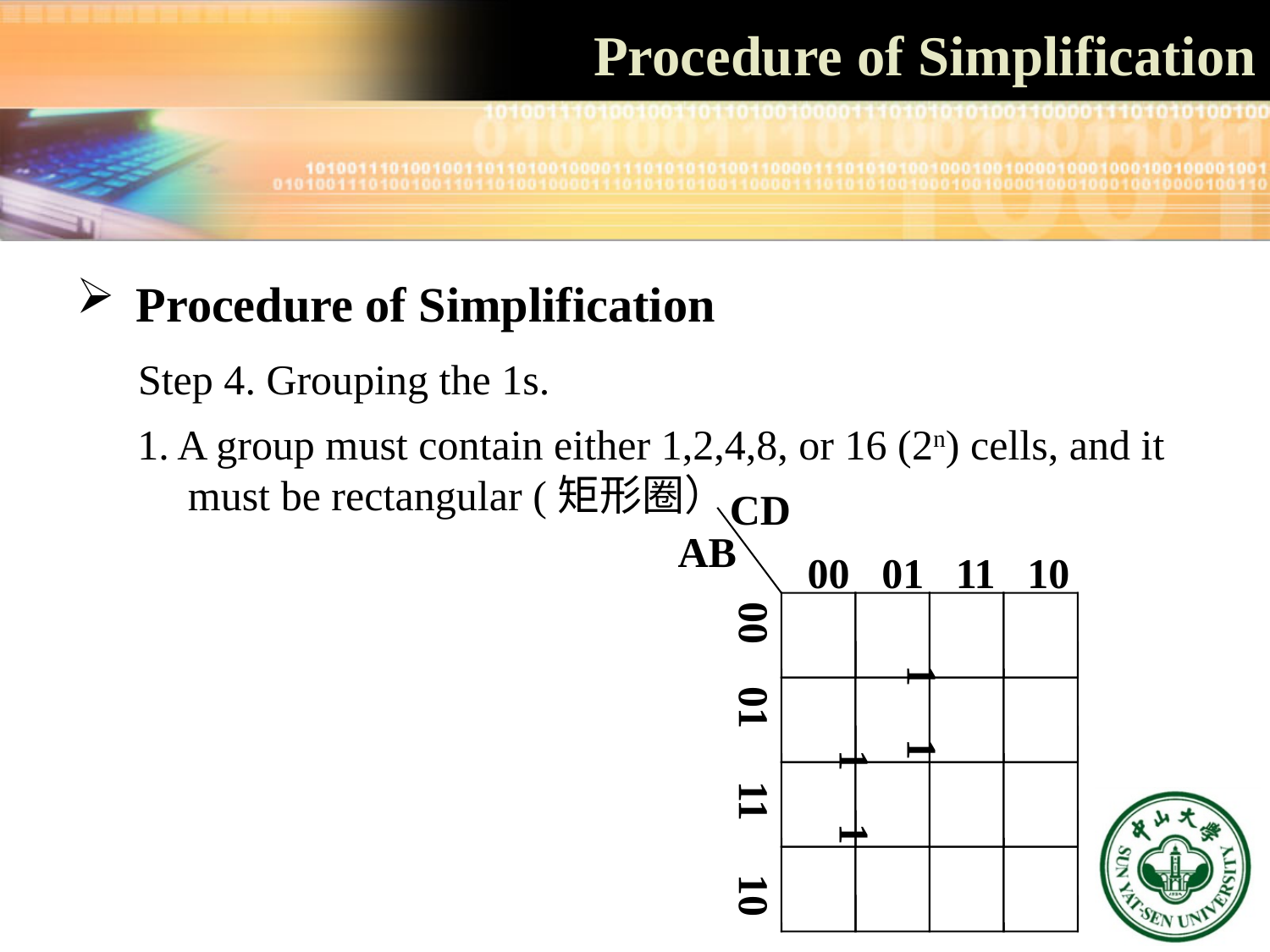

# Procedure of Simplification
 Procedure of Simplification
Step 4. Grouping the 1s.
1. A group must contain either 1,2,4,8, or 16 (2n) cells, and it must be rectangular (矩形圈）
CD

AB
00   01   11   10
00    01     11     10

1     1
1     1